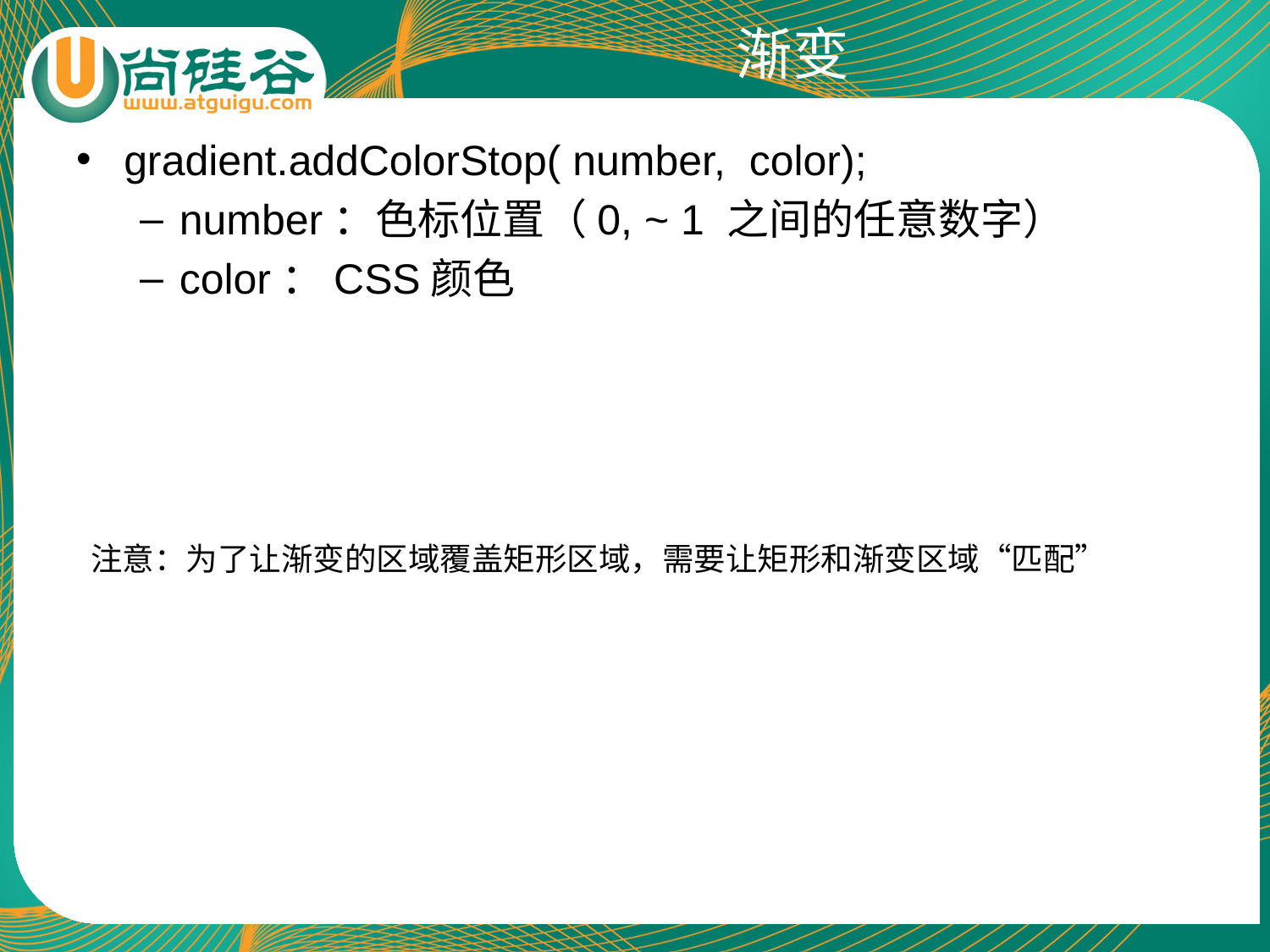

# 渐变
gradient.addColorStop( number,  color);
number：色标位置（0, ~ 1 之间的任意数字）
color：CSS颜色

注意：为了让渐变的区域覆盖矩形区域，需要让矩形和渐变区域“匹配”